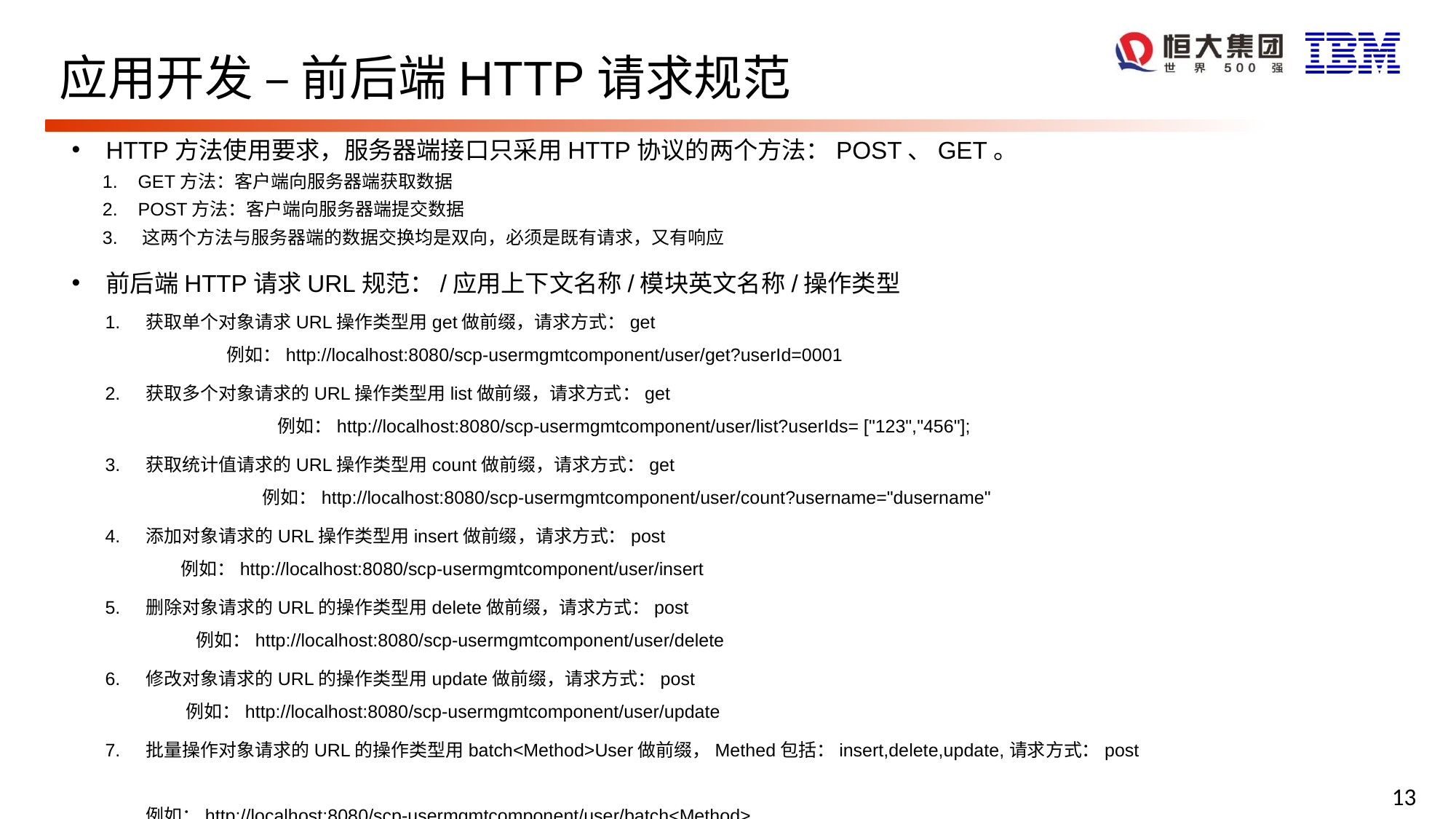

# 应用开发 – 前后端HTTP请求规范
HTTP方法使用要求，服务器端接口只采用HTTP协议的两个方法：POST、GET。
      1.    GET方法：客户端向服务器端获取数据
      2.    POST方法：客户端向服务器端提交数据
      3.    这两个方法与服务器端的数据交换均是双向，必须是既有请求，又有响应
前后端HTTP请求URL规范：/应用上下文名称/模块英文名称/操作类型
获取单个对象请求URL操作类型用get做前缀，请求方式：get                                                                                                                            例如：http://localhost:8080/scp-usermgmtcomponent/user/get?userId=0001
获取多个对象请求的URL操作类型用list做前缀，请求方式：get                                                                                                                                   例如：http://localhost:8080/scp-usermgmtcomponent/user/list?userIds= ["123","456"];
获取统计值请求的URL操作类型用count做前缀，请求方式：get                                                                                                                               例如：http://localhost:8080/scp-usermgmtcomponent/user/count?username="dusername"
添加对象请求的URL操作类型用insert做前缀，请求方式：post                                                                                                                 例如：http://localhost:8080/scp-usermgmtcomponent/user/insert
删除对象请求的URL的操作类型用delete做前缀，请求方式：post                                                                                                               例如：http://localhost:8080/scp-usermgmtcomponent/user/delete
修改对象请求的URL的操作类型用update做前缀，请求方式：post                                                                                                            例如：http://localhost:8080/scp-usermgmtcomponent/user/update
批量操作对象请求的URL的操作类型用batch<Method>User做前缀，Methed包括：insert,delete,update,请求方式：post                                                                                                            例如：http://localhost:8080/scp-usermgmtcomponent/user/batch<Method>